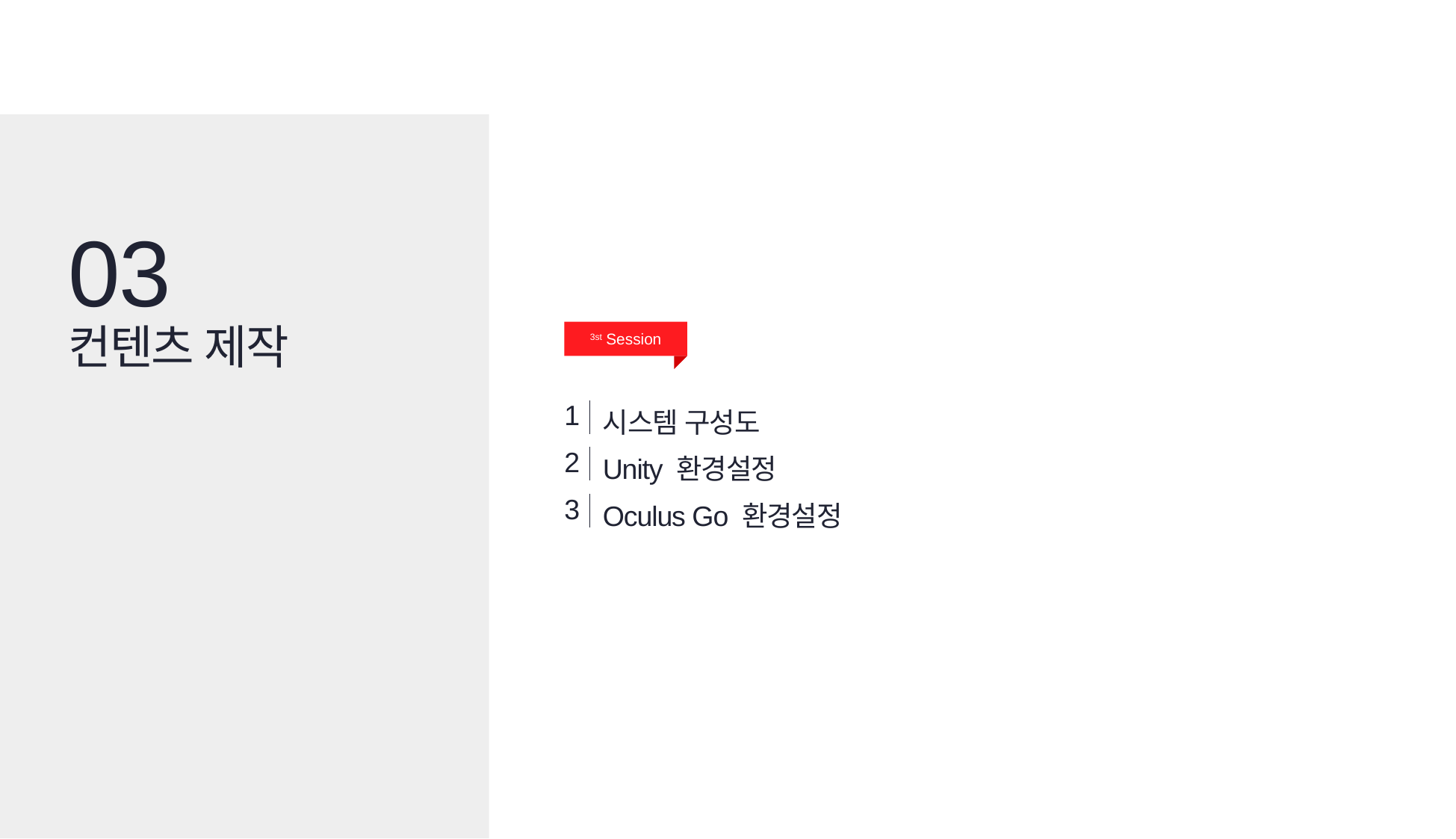

03
컨텐츠 제작

3st Session

| 1 | 시스템 구성도 |
| --- | --- |
|  |  |
| 2 | Unity 환경설정 |
|  |  |
| 3 | Oculus Go 환경설정 |